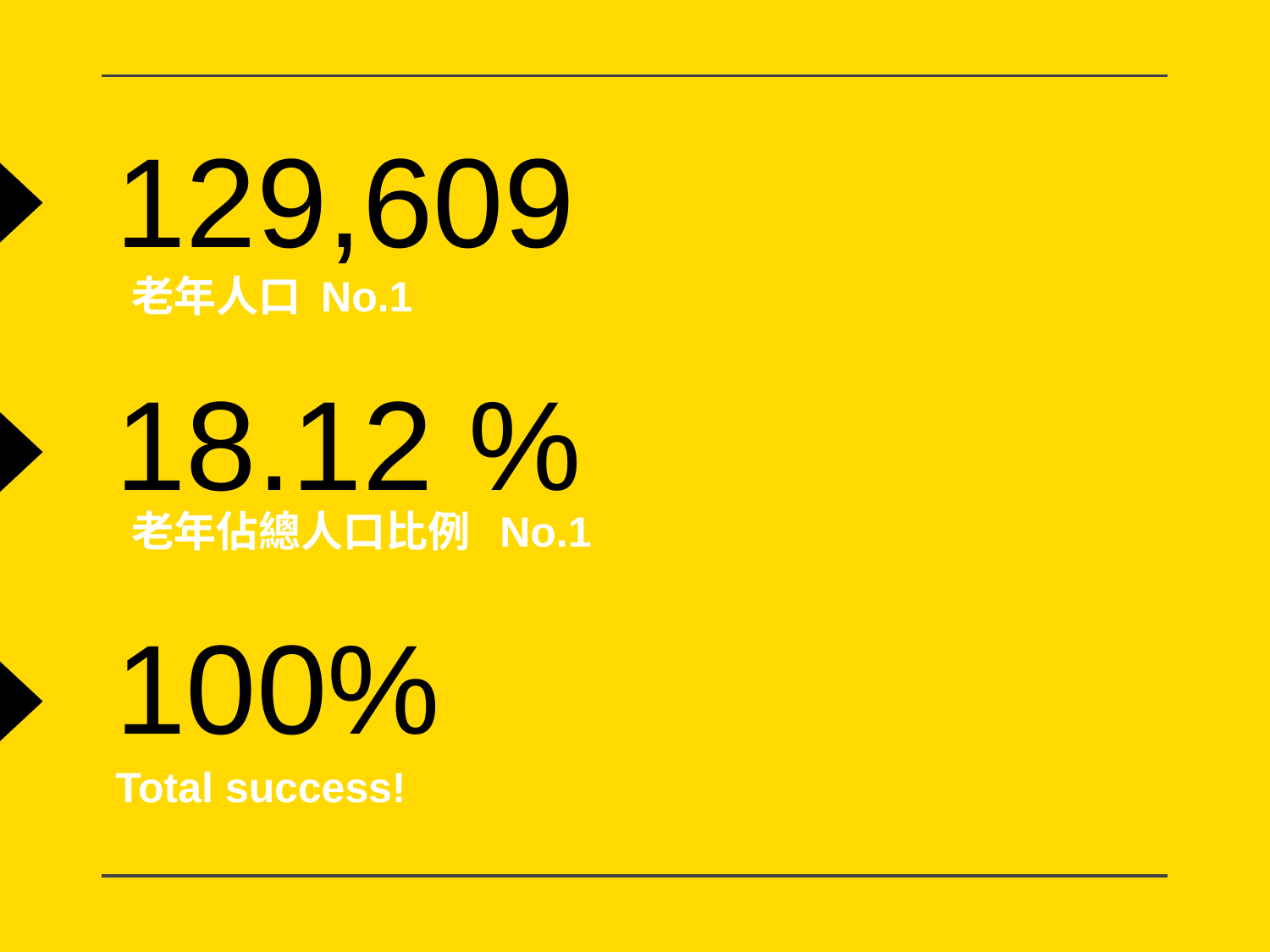

129,609

老年人口 No.1
18.12 %

老年佔總人口比例  No.1
100%

Total success!